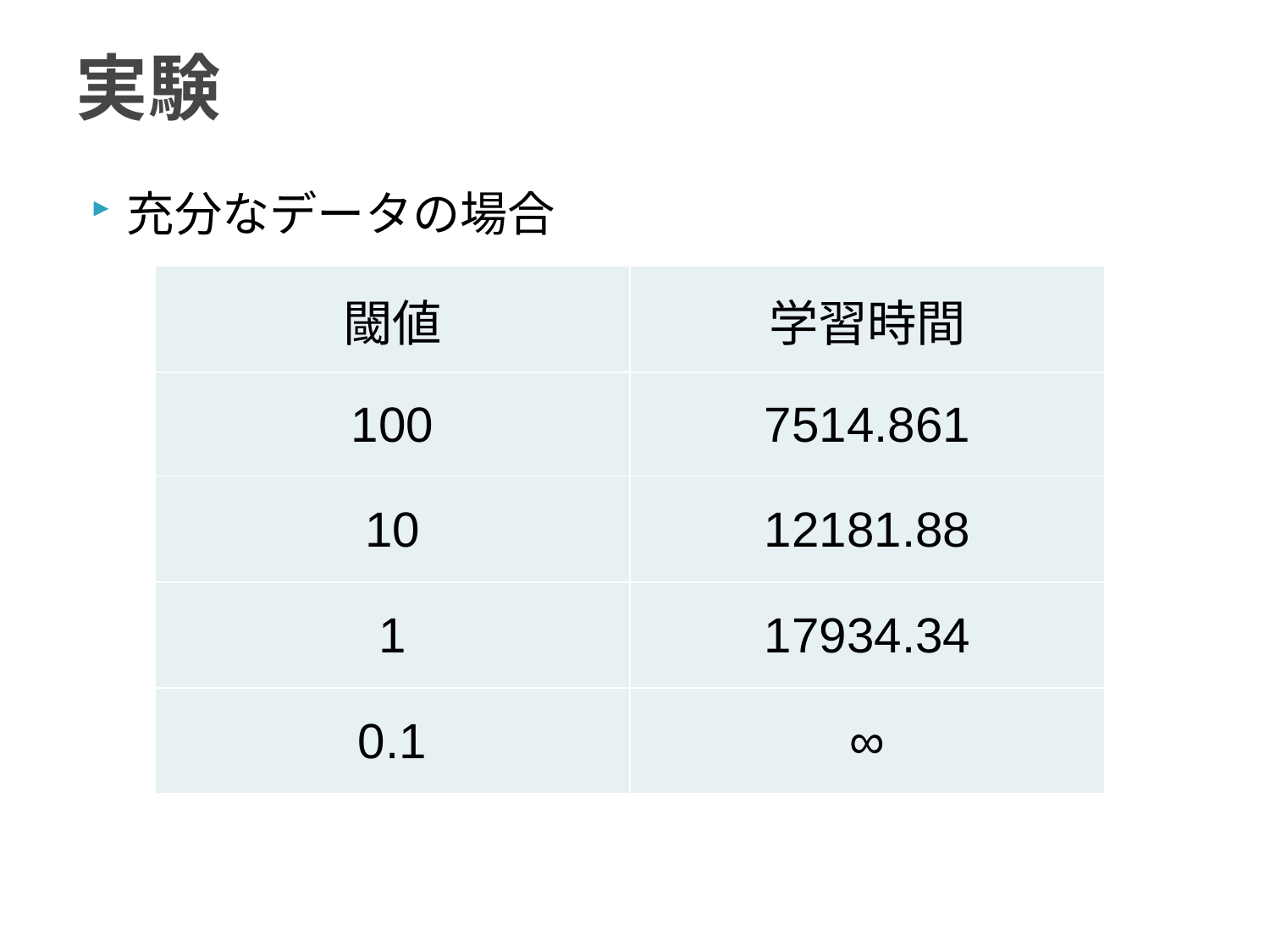

# 実験
充分なデータの場合

| 閾値 | 学習時間 |
| --- | --- |
| 100 | 7514.861 |
| 10 | 12181.88 |
| 1 | 17934.34 |
| 0.1 | ∞ |